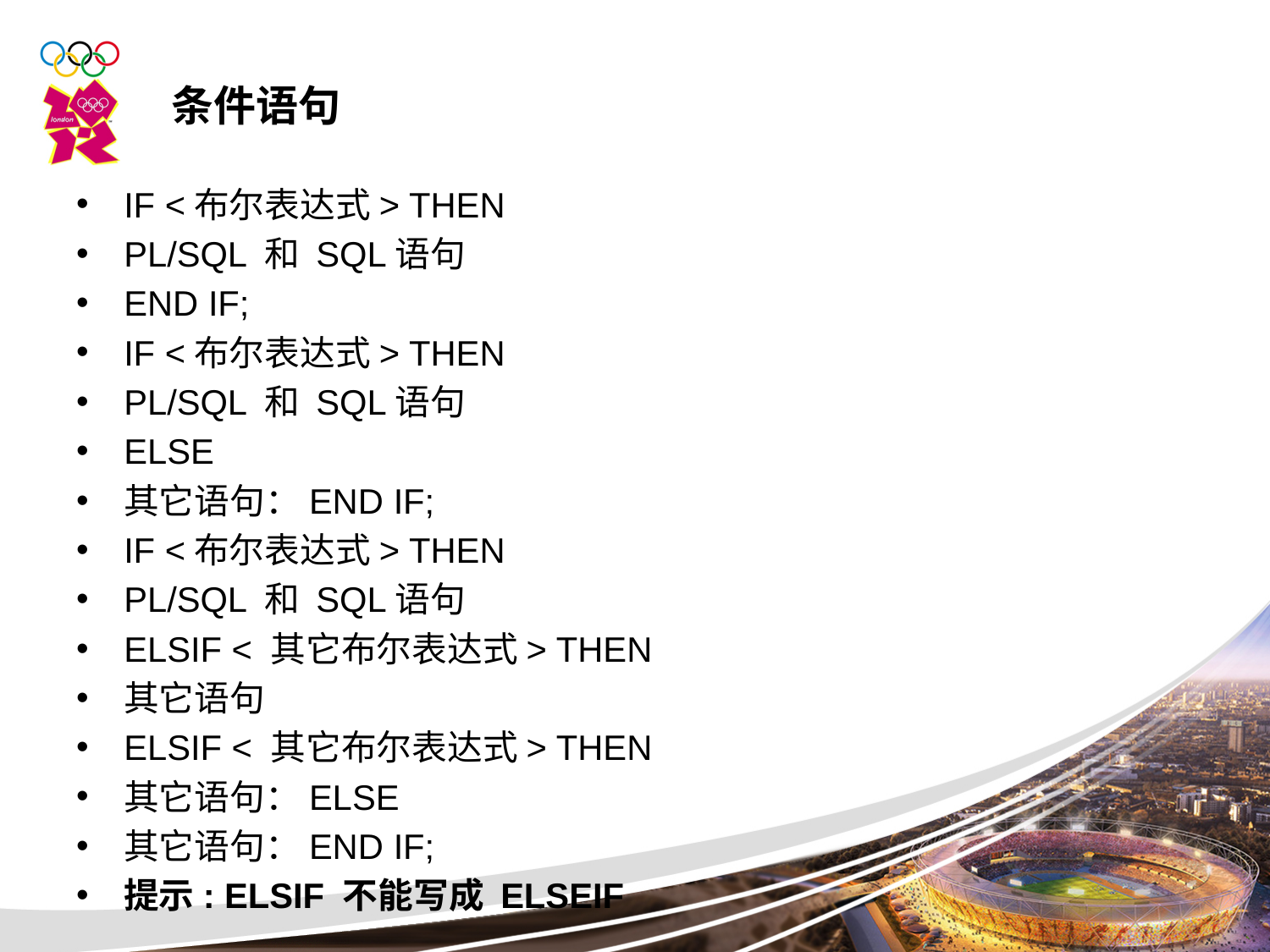

条件语句
IF <布尔表达式> THEN
PL/SQL 和 SQL语句
END IF;
IF <布尔表达式> THEN
PL/SQL 和 SQL语句
ELSE
其它语句：END IF;
IF <布尔表达式> THEN
PL/SQL 和 SQL语句
ELSIF < 其它布尔表达式> THEN
其它语句
ELSIF < 其它布尔表达式> THEN
其它语句：ELSE
其它语句：END IF;
提示: ELSIF 不能写成 ELSEIF